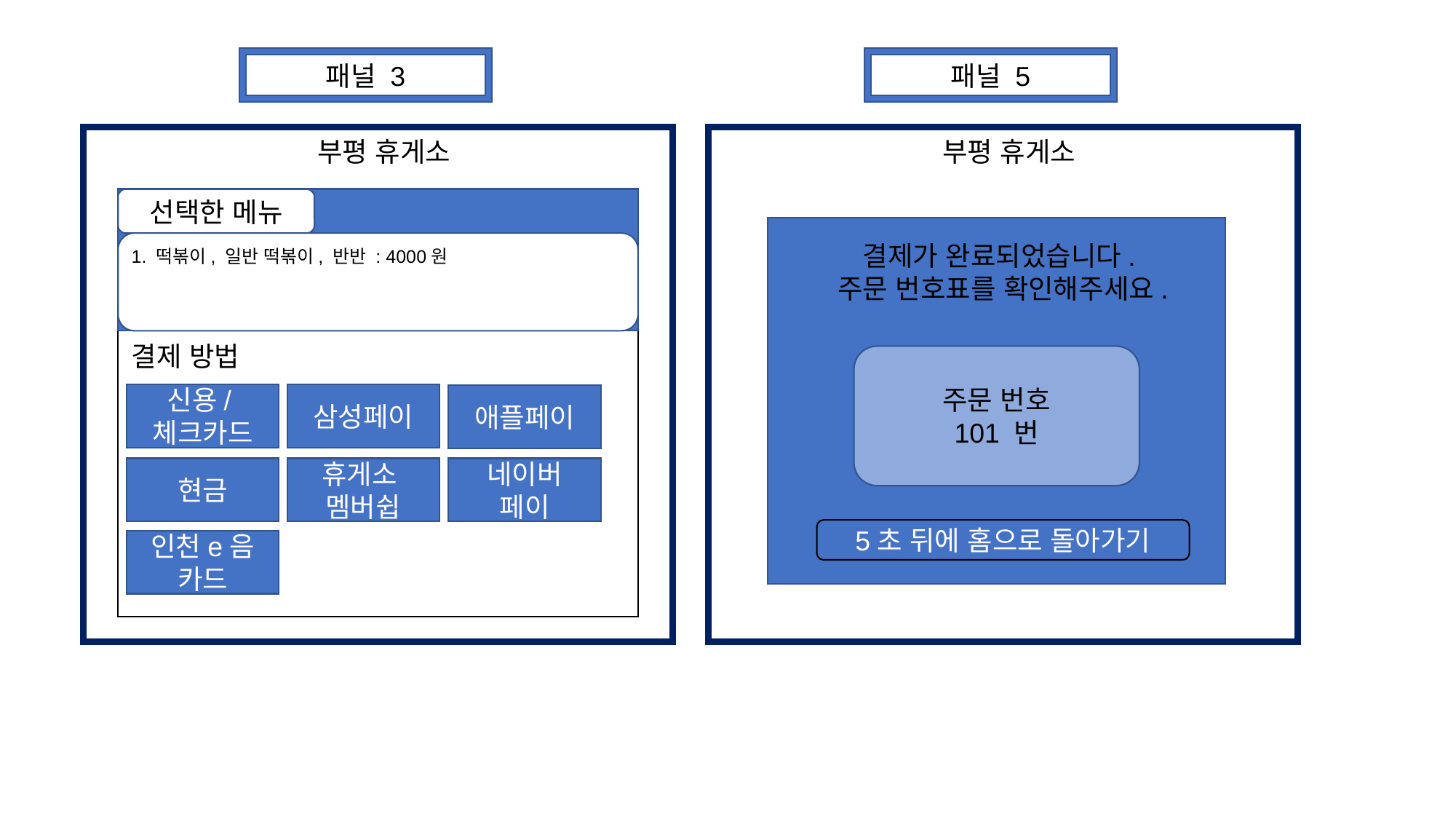

패널 5
패널 3

부평 휴게소
부평 휴게소

선택한 메뉴

1. 떡볶이, 일반 떡볶이, 반반 : 4000원

결제가 완료되었습니다.
주문 번호표를 확인해주세요.
주문 번호
101 번
5초 뒤에 홈으로 돌아가기
결제 방법
신용/체크카드
삼성페이
애플페이
현금
휴게소
멤버쉽
네이버
페이
인천e음
카드